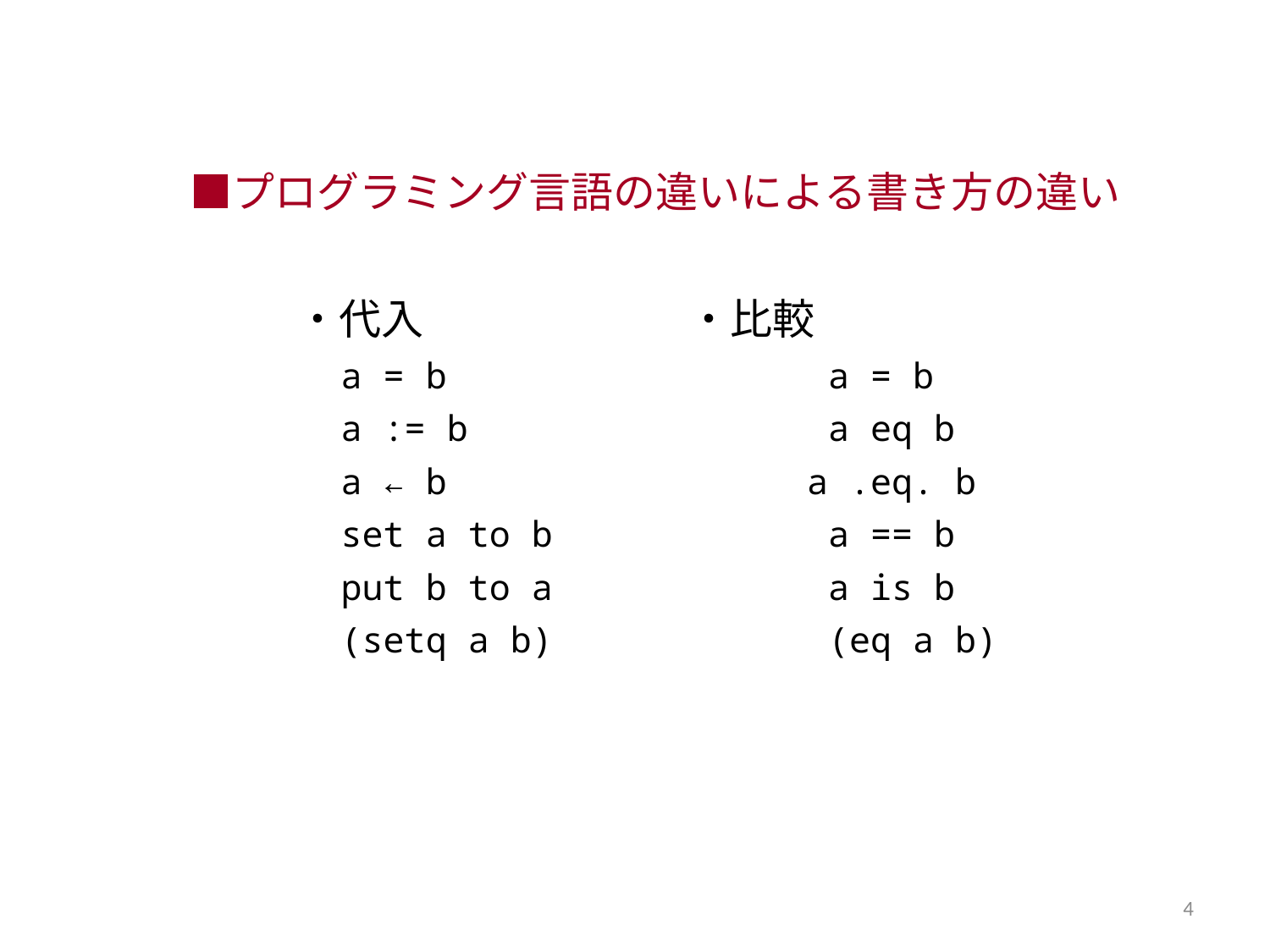

■プログラミング言語の違いによる書き方の違い

・代入　　　　　　 ・比較
　a = b                  a = b
　a := b                 a eq b
　a ← b                 a .eq. b
　set a to b             a == b
　put b to a             a is b
　(setq a b)             (eq a b)
4